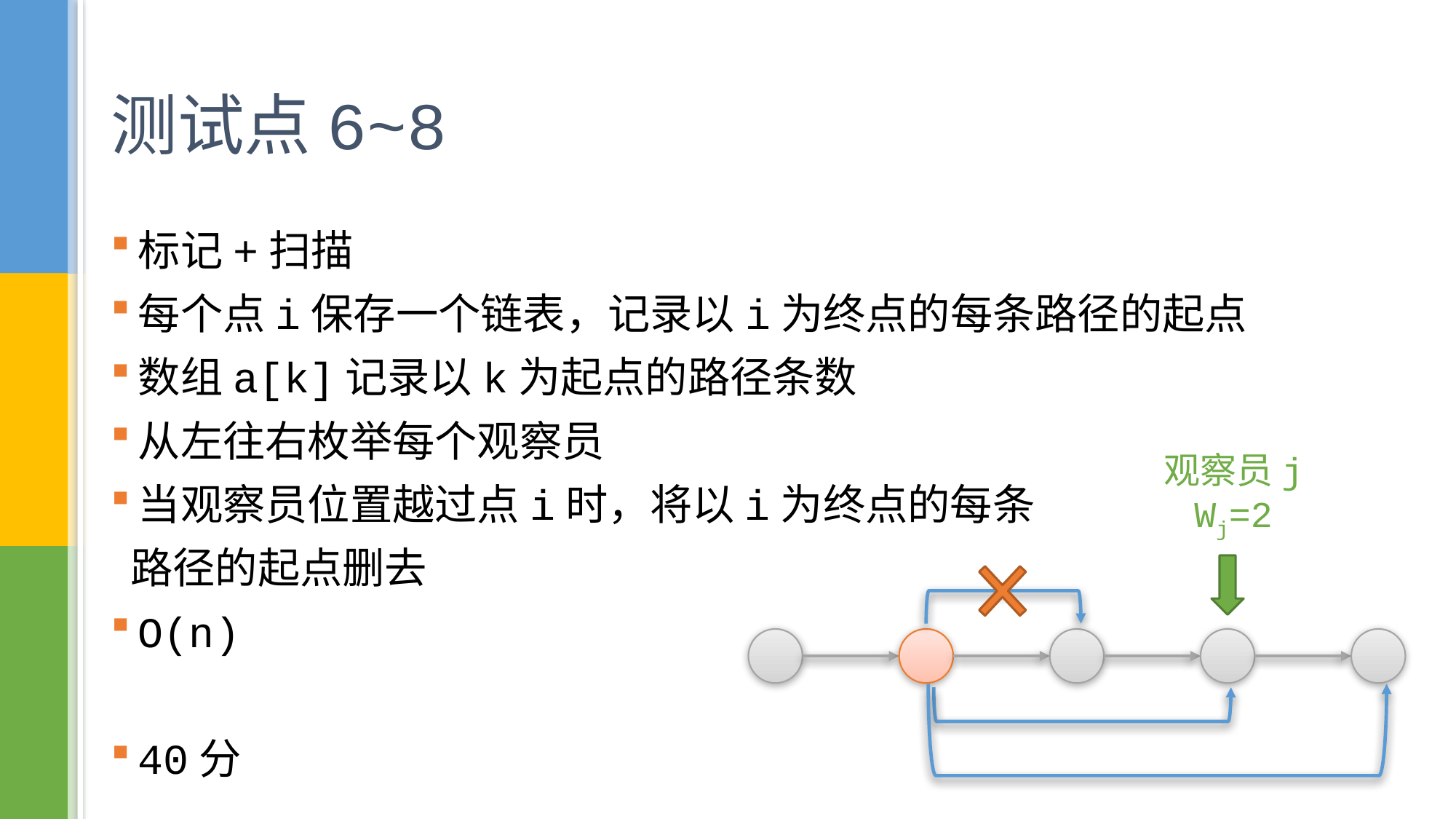

# 测试点6~8
标记+扫描
每个点i保存一个链表，记录以i为终点的每条路径的起点
数组a[k]记录以k为起点的路径条数
从左往右枚举每个观察员
当观察员位置越过点i时，将以i为终点的每条
 路径的起点删去
O(n)

40分

观察员j
Wj=2